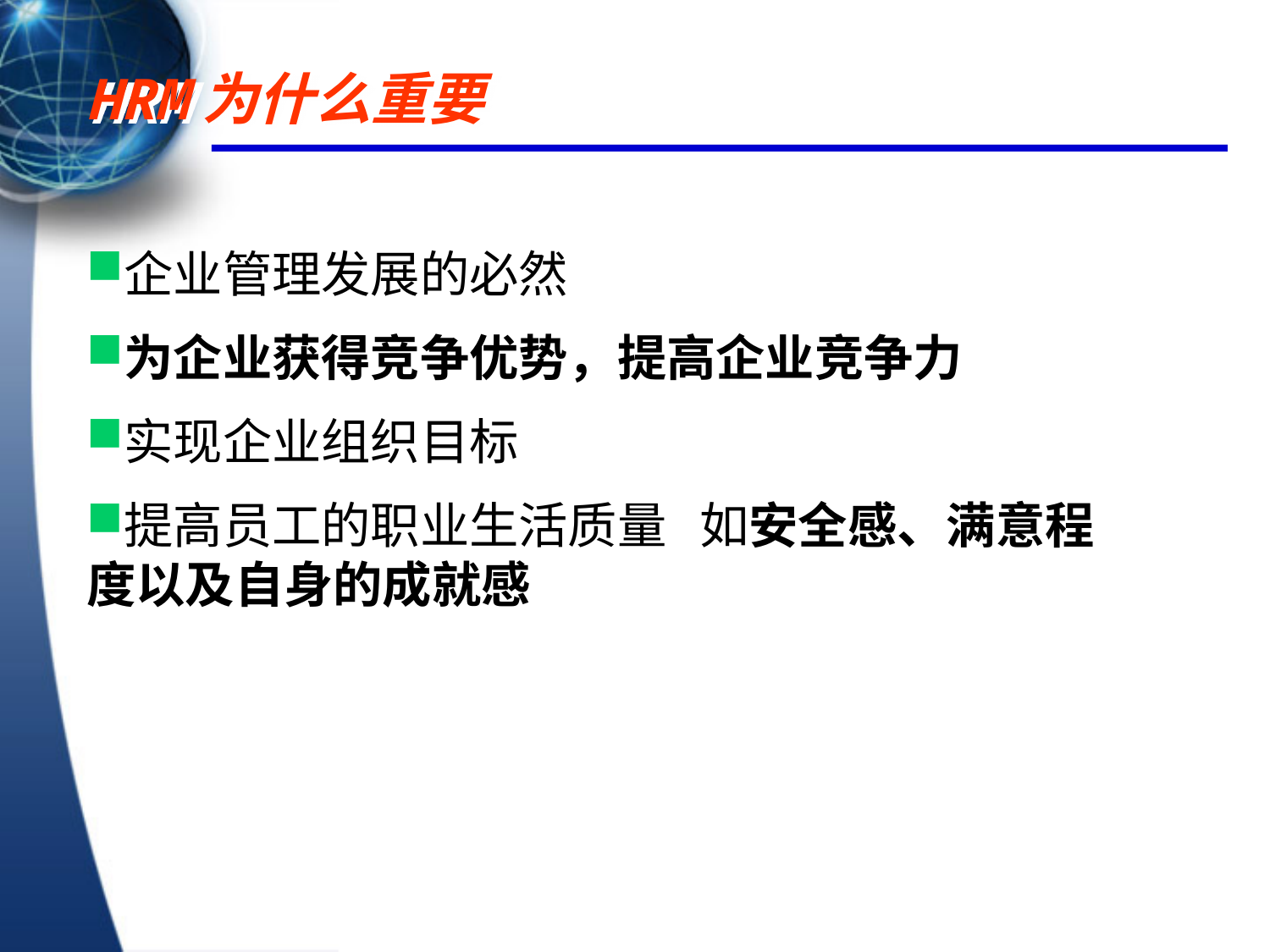

HRM为什么重要
企业管理发展的必然
为企业获得竞争优势，提高企业竞争力
实现企业组织目标
提高员工的职业生活质量   如安全感、满意程度以及自身的成就感